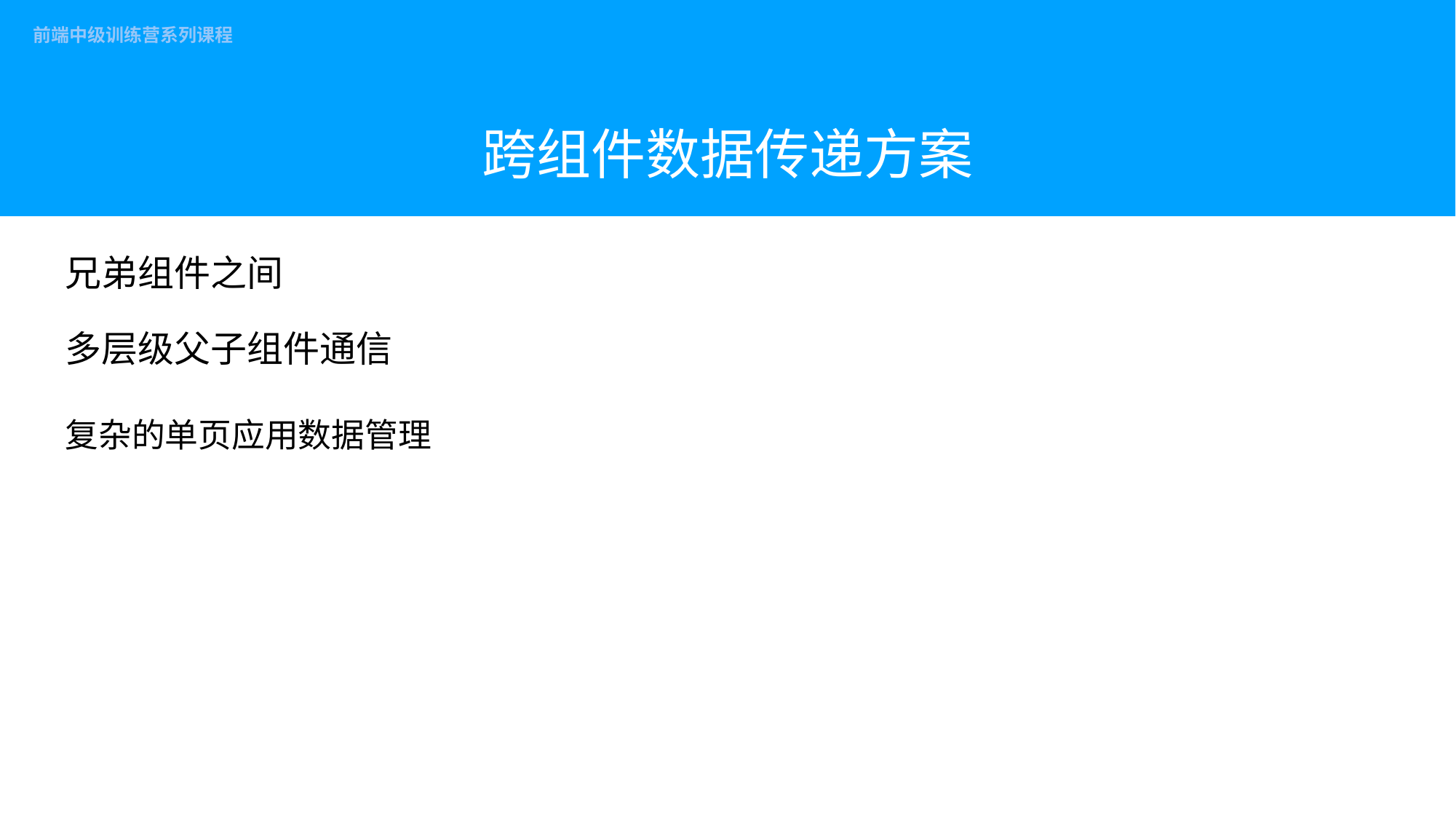

# 跨组件数据传递方案
兄弟组件之间

多层级父子组件通信

复杂的单页应用数据管理